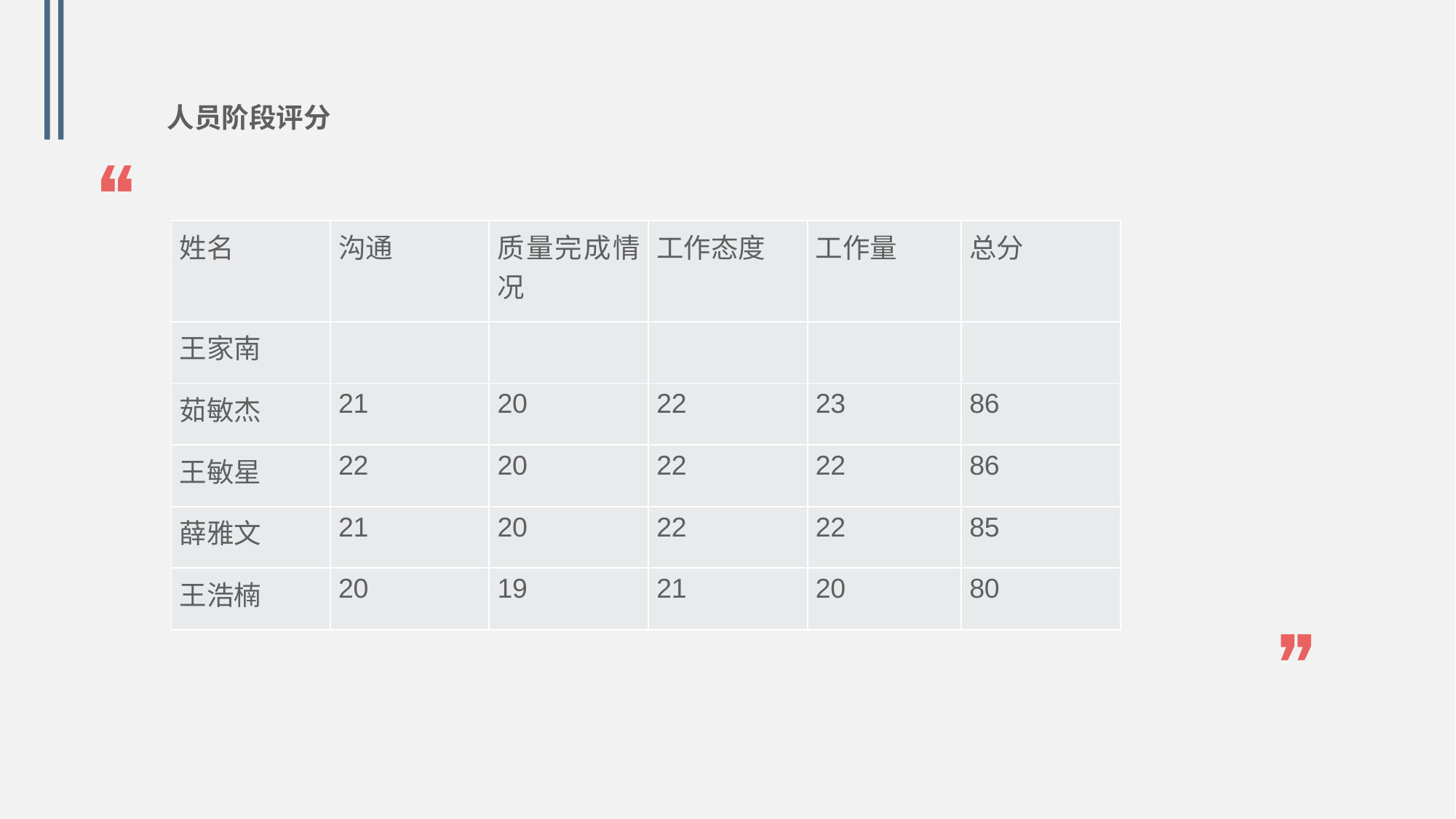

人员阶段评分

“
| 姓名 | 沟通 | 质量完成情况 | 工作态度 | 工作量 | 总分 |
| --- | --- | --- | --- | --- | --- |
| 王家南 |  |  |  |  |  |
| 茹敏杰 | 21 | 20 | 22 | 23 | 86 |
| 王敏星 | 22 | 20 | 22 | 22 | 86 |
| 薛雅文 | 21 | 20 | 22 | 22 | 85 |
| 王浩楠 | 20 | 19 | 21 | 20 | 80 |
”